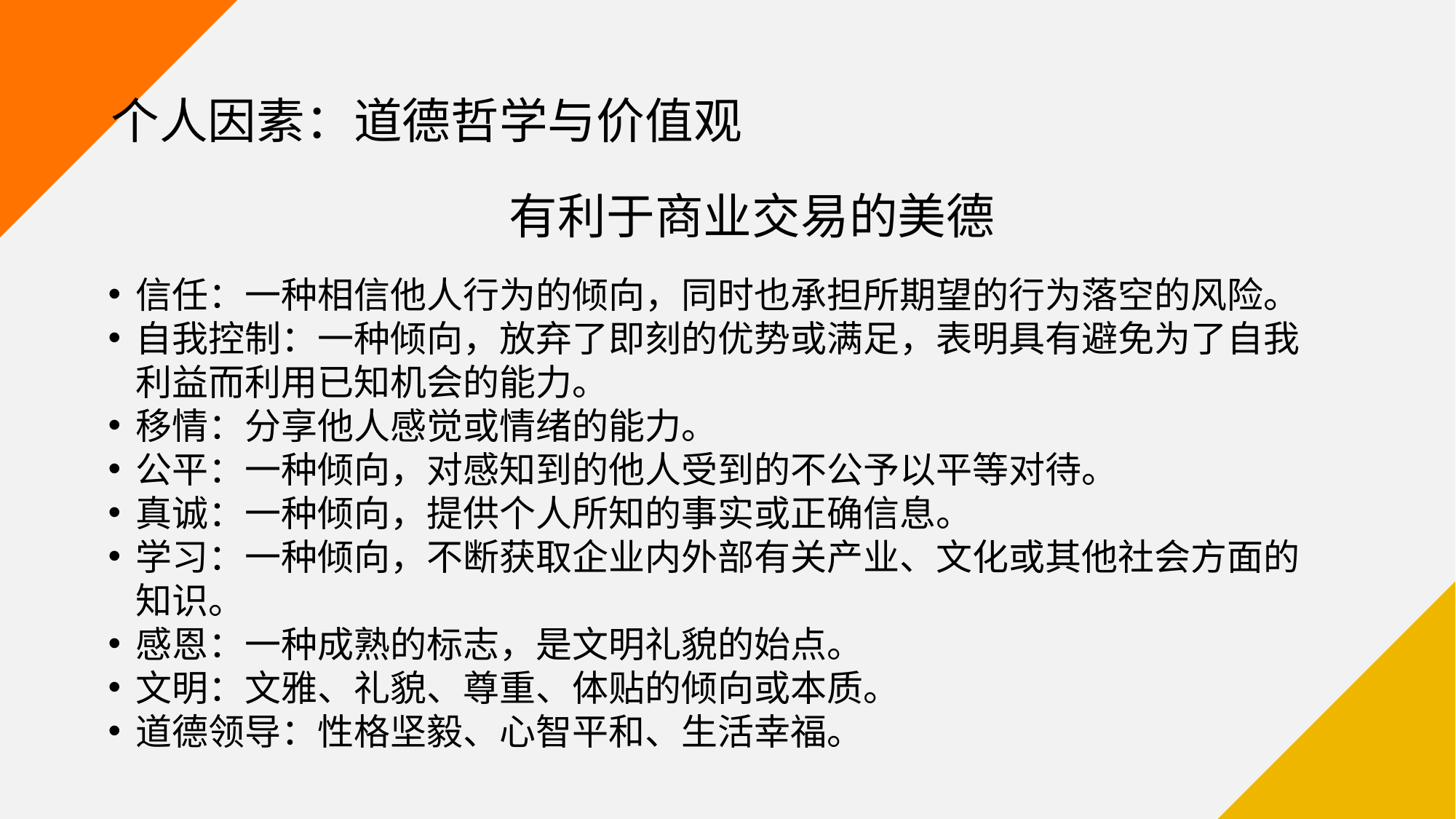

# 个人因素：道德哲学与价值观
有利于商业交易的美德
信任：一种相信他人行为的倾向，同时也承担所期望的行为落空的风险。
自我控制：一种倾向，放弃了即刻的优势或满足，表明具有避免为了自我利益而利用已知机会的能力。
移情：分享他人感觉或情绪的能力。
公平：一种倾向，对感知到的他人受到的不公予以平等对待。
真诚：一种倾向，提供个人所知的事实或正确信息。
学习：一种倾向，不断获取企业内外部有关产业、文化或其他社会方面的知识。
感恩：一种成熟的标志，是文明礼貌的始点。
文明：文雅、礼貌、尊重、体贴的倾向或本质。
道德领导：性格坚毅、心智平和、生活幸福。